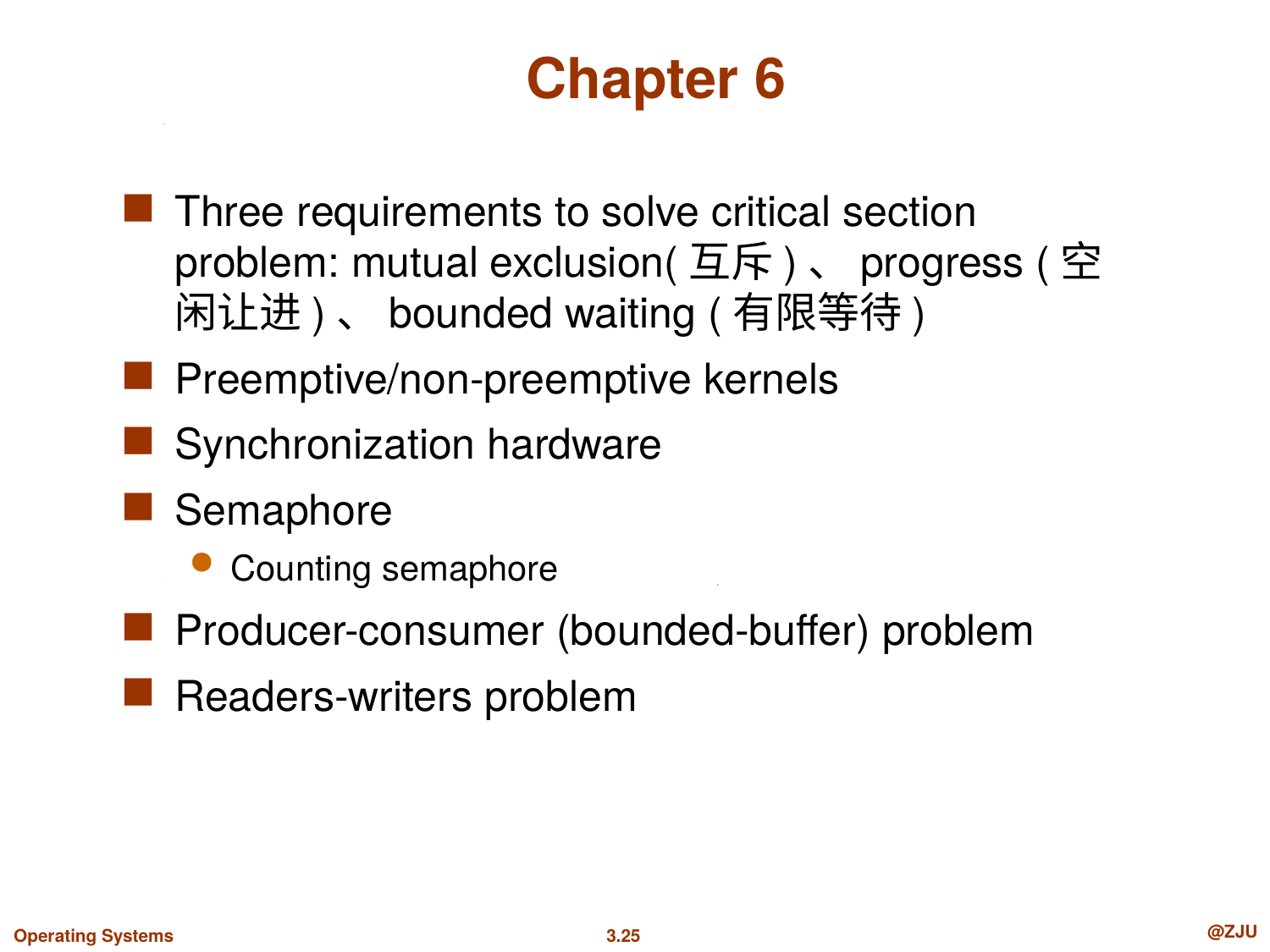

# Chapter 6
Three requirements to solve critical section problem: mutual exclusion(互斥)、progress (空闲让进)、bounded waiting (有限等待)
Preemptive/non-preemptive kernels
Synchronization hardware
Semaphore
Counting semaphore
Producer-consumer (bounded-buffer) problem
Readers-writers problem